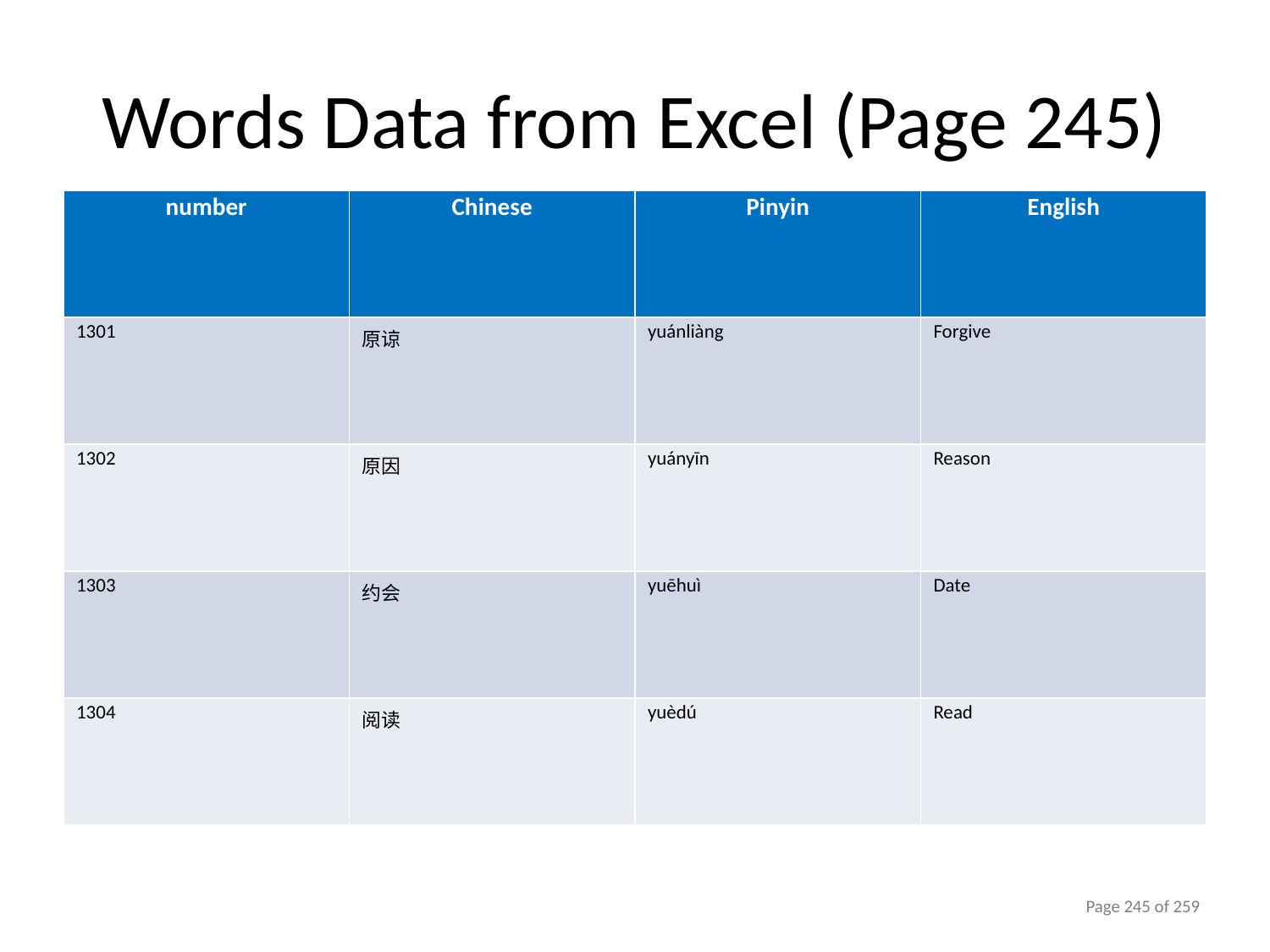

# Words Data from Excel (Page 245)
| number | Chinese | Pinyin | English |
| --- | --- | --- | --- |
| 1301 | 原谅 | yuánliàng | Forgive |
| 1302 | 原因 | yuányīn | Reason |
| 1303 | 约会 | yuēhuì | Date |
| 1304 | 阅读 | yuèdú | Read |

Page 245 of 259